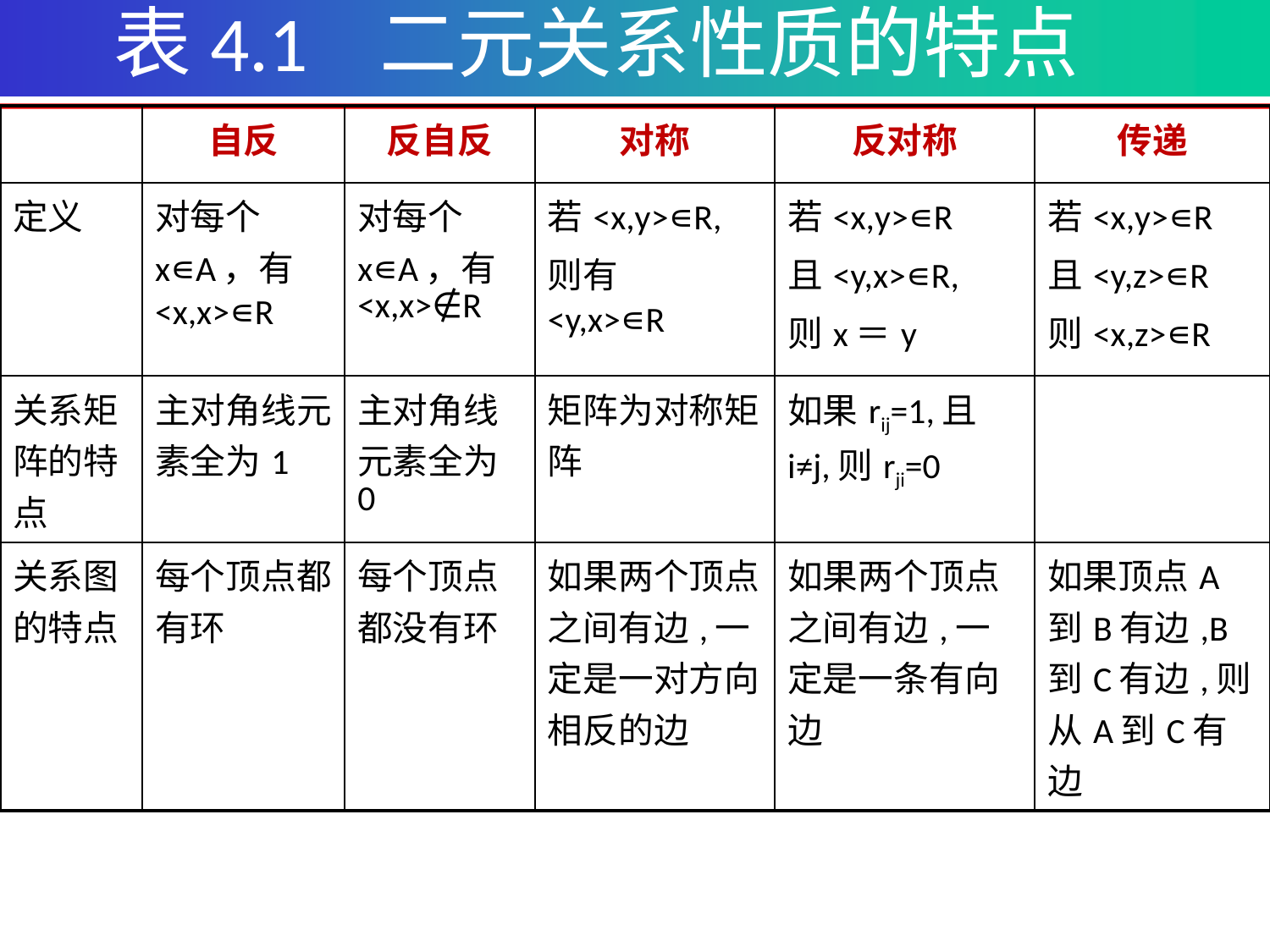

表4.1   二元关系性质的特点
|  | 自反 | 反自反 | 对称 | 反对称 | 传递 |
| --- | --- | --- | --- | --- | --- |
| 定义 | 对每个x∊A，有 <x,x>∊R | 对每个x∊A，有<x,x>∉R | 若<x,y>∊R, 则有 <y,x>∊R | 若<x,y>∊R 且<y,x>∊R, 则x＝y | 若<x,y>∊R 且<y,z>∊R 则<x,z>∊R |
| 关系矩阵的特点 | 主对角线元素全为1 | 主对角线元素全为0 | 矩阵为对称矩阵 | 如果rij=1,且i≠j,则rji=0 |  |
| 关系图的特点 | 每个顶点都有环 | 每个顶点都没有环 | 如果两个顶点之间有边,一定是一对方向相反的边 | 如果两个顶点之间有边,一定是一条有向边 | 如果顶点A到B有边,B到C有边,则从A到C有边 |